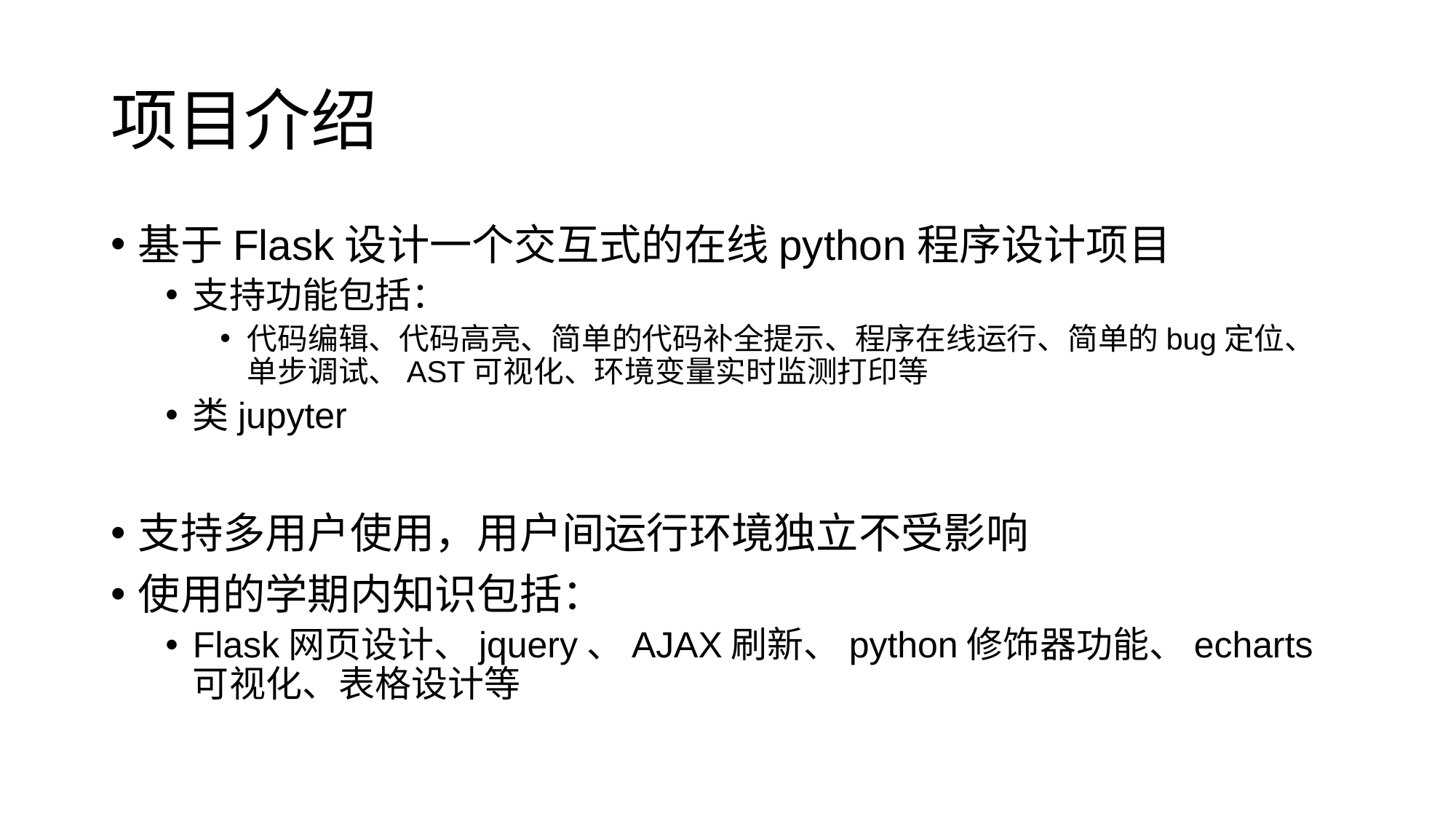

# 项目介绍
基于Flask设计一个交互式的在线python程序设计项目
支持功能包括：
代码编辑、代码高亮、简单的代码补全提示、程序在线运行、简单的bug定位、单步调试、AST可视化、环境变量实时监测打印等
类jupyter

支持多用户使用，用户间运行环境独立不受影响
使用的学期内知识包括：
Flask网页设计、jquery、AJAX刷新、python修饰器功能、echarts可视化、表格设计等